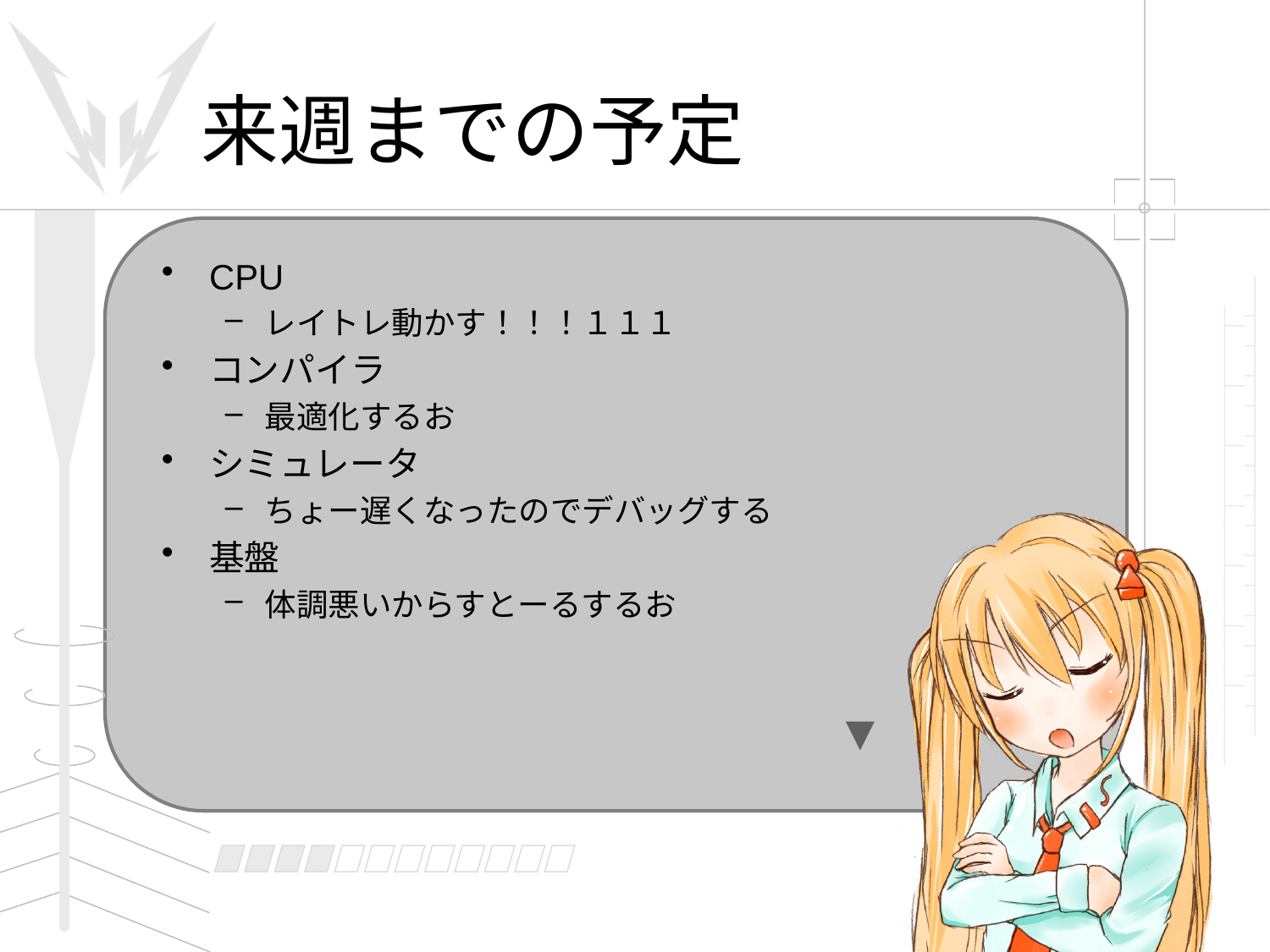

# 来週までの予定
CPU
レイトレ動かす！！！１１１
コンパイラ
最適化するお
シミュレータ
ちょー遅くなったのでデバッグする
基盤
体調悪いからすとーるするお